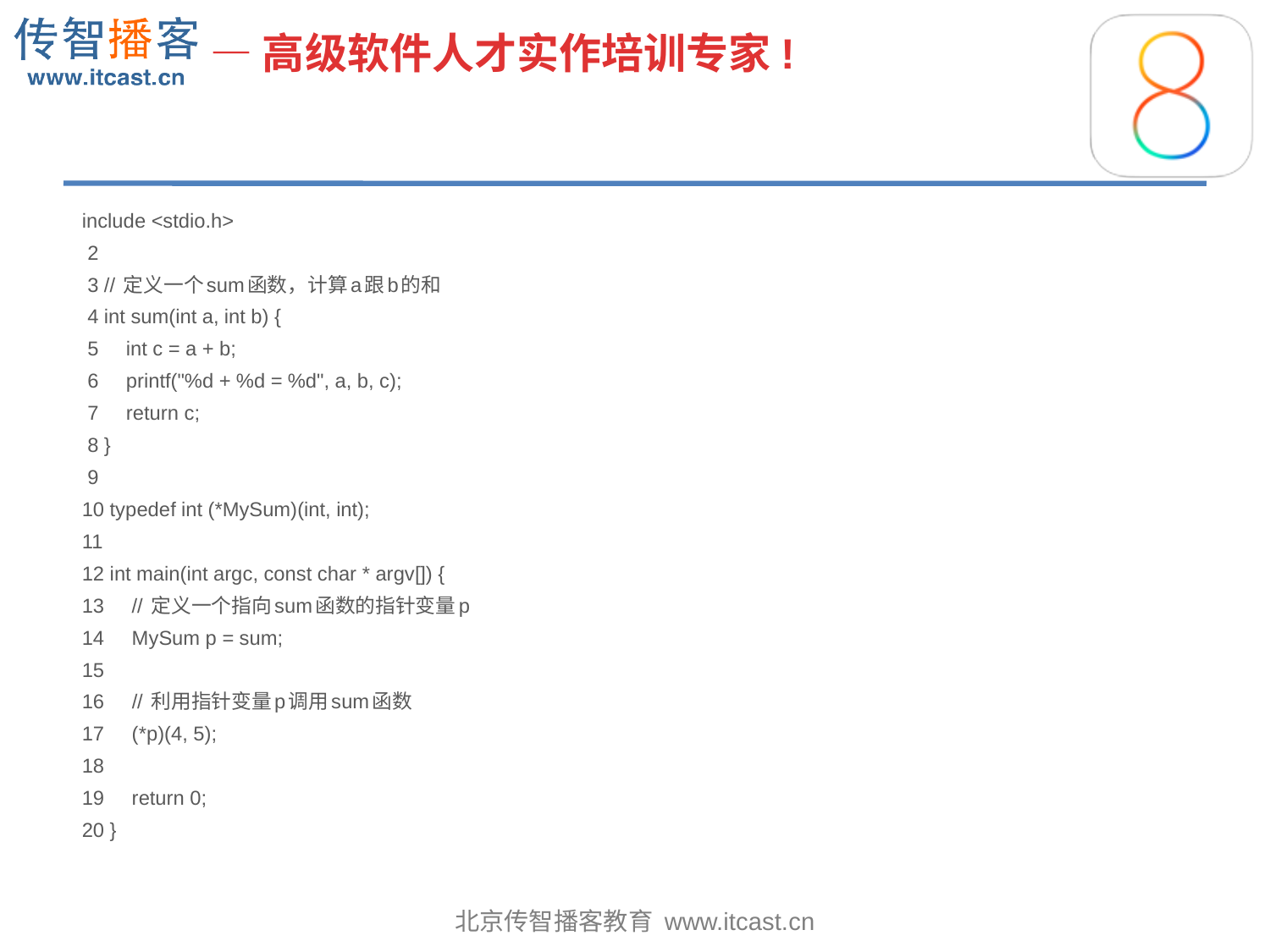

#
include <stdio.h>
 2
 3 // 定义一个sum函数，计算a跟b的和
 4 int sum(int a, int b) {
 5     int c = a + b;
 6     printf("%d + %d = %d", a, b, c);
 7     return c;
 8 }
 9
10 typedef int (*MySum)(int, int);
11
12 int main(int argc, const char * argv[]) {
13     // 定义一个指向sum函数的指针变量p
14     MySum p = sum;
15
16     // 利用指针变量p调用sum函数
17     (*p)(4, 5);
18
19     return 0;
20 }